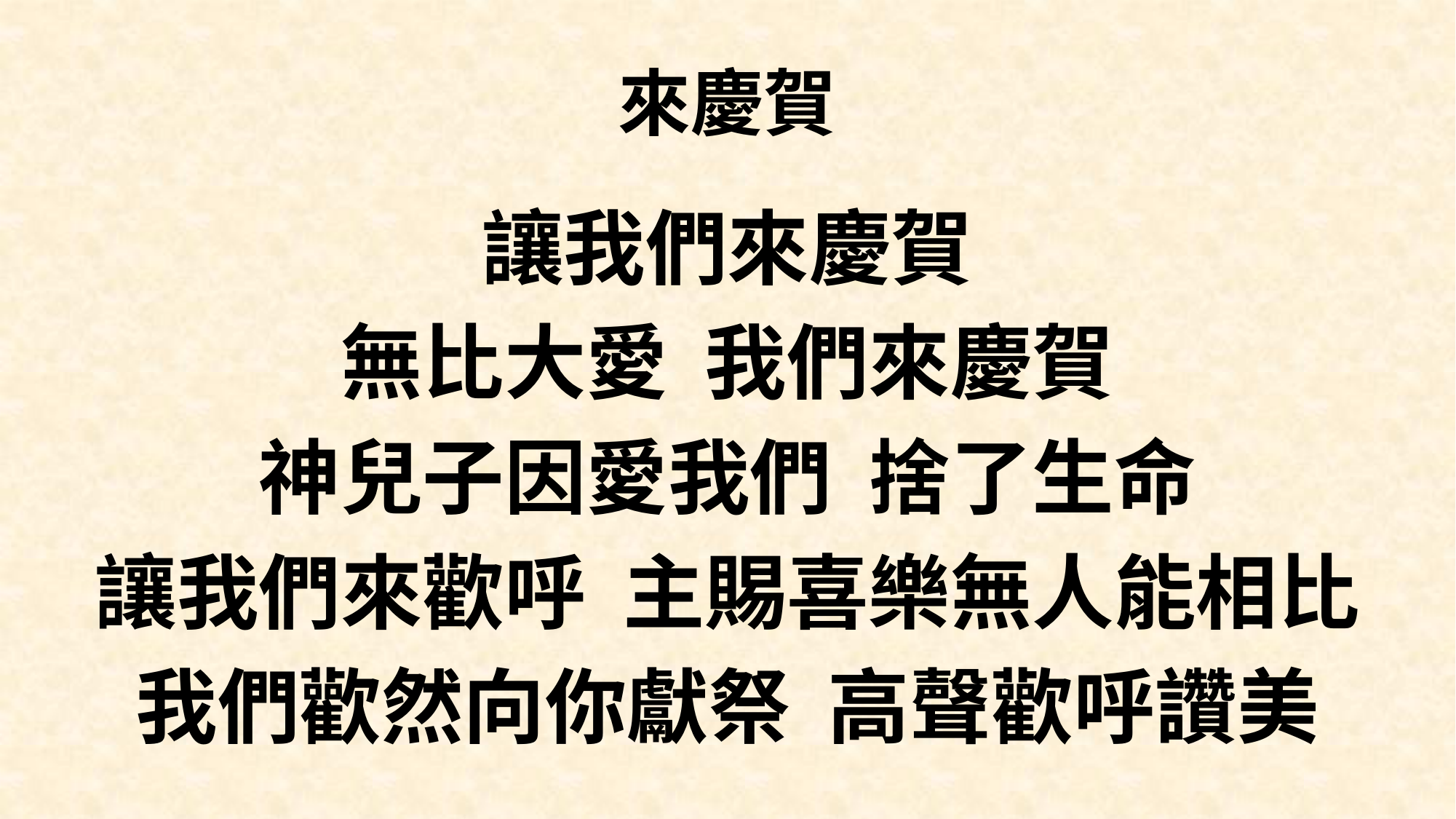

# 來慶賀
讓我們來慶賀
無比大愛  我們來慶賀
神兒子因愛我們  捨了生命
讓我們來歡呼  主賜喜樂無人能相比
我們歡然向你獻祭  高聲歡呼讚美